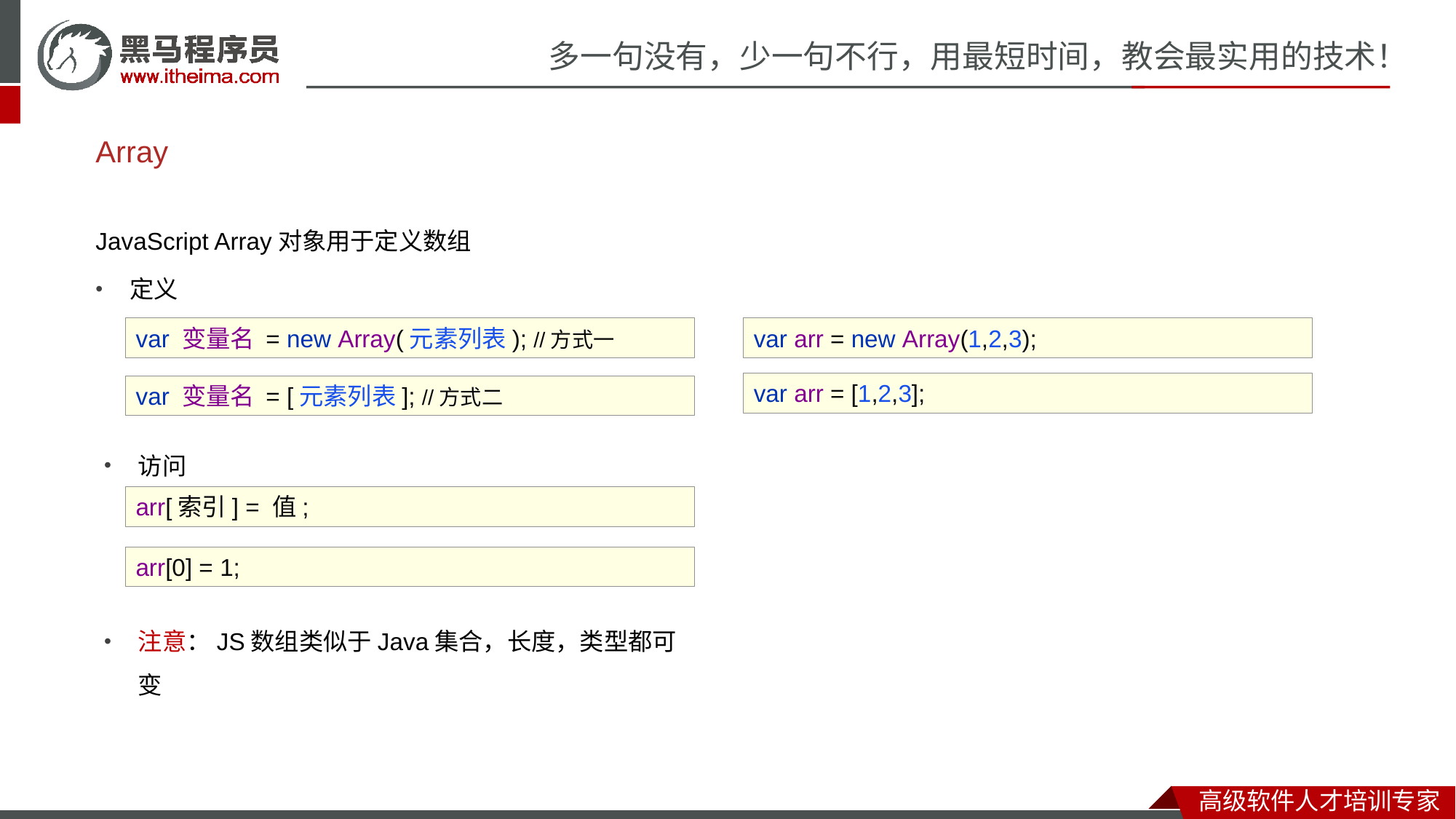

# Array
JavaScript Array对象用于定义数组
定义
var 变量名 = new Array(元素列表); //方式一
var arr = new Array(1,2,3);
var arr = [1,2,3];
var 变量名 = [元素列表]; //方式二
访问
arr[索引] = 值;
arr[0] = 1;
注意：JS数组类似于Java集合，长度，类型都可变